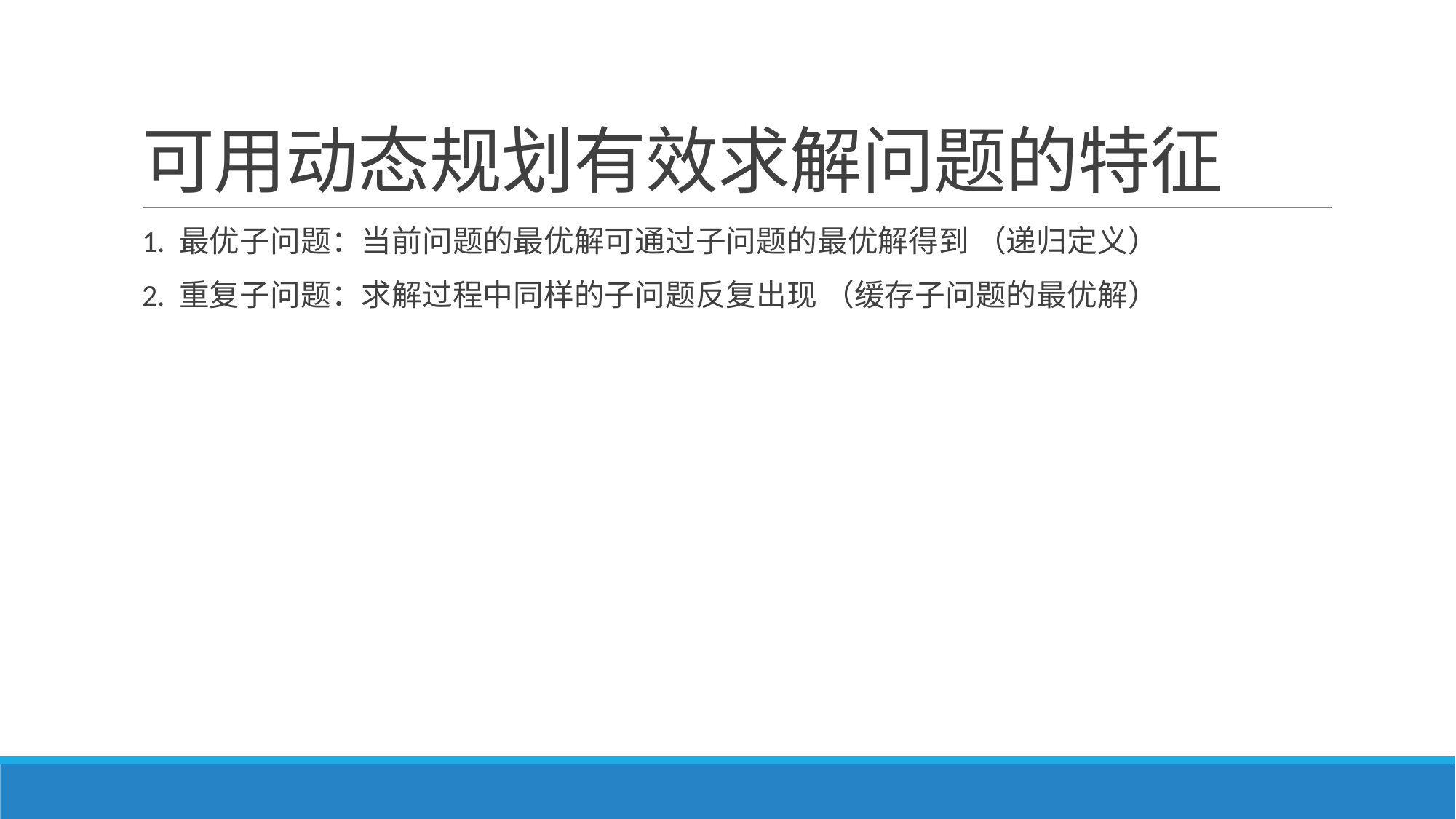

# 可用动态规划有效求解问题的特征
1. 最优子问题：当前问题的最优解可通过子问题的最优解得到 （递归定义）
2. 重复子问题：求解过程中同样的子问题反复出现 （缓存子问题的最优解）